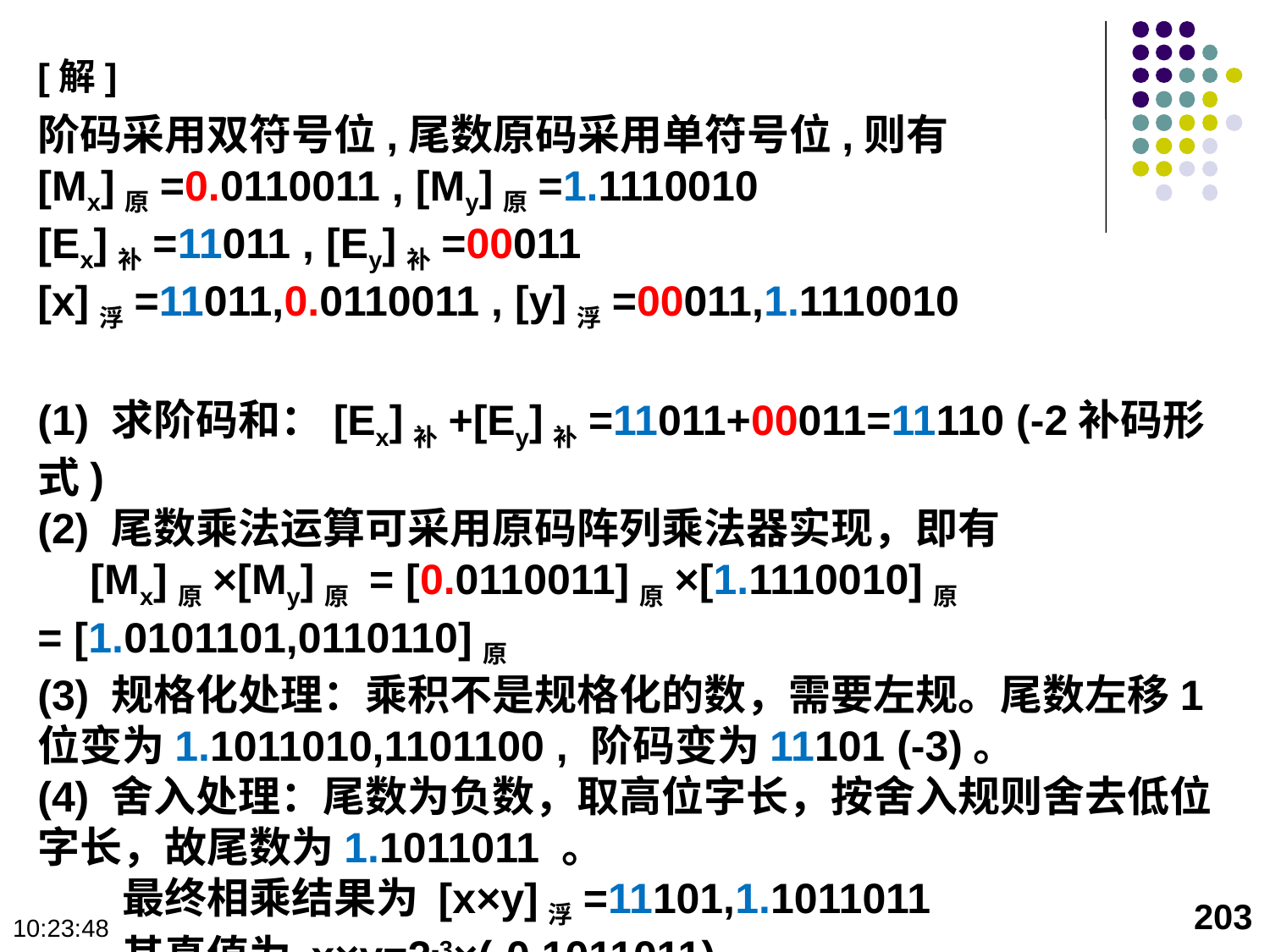

[解]
阶码采用双符号位,尾数原码采用单符号位,则有
[Mx]原=0.0110011 , [My]原=1.1110010
[Ex]补=11011 , [Ey]补=00011
[x]浮=11011,0.0110011 , [y]浮=00011,1.1110010
(1) 求阶码和：[Ex]补+[Ey]补=11011+00011=11110 (-2补码形式)
(2) 尾数乘法运算可采用原码阵列乘法器实现，即有
　[Mx]原×[My]原 = [0.0110011]原×[1.1110010]原
= [1.0101101,0110110]原
(3) 规格化处理：乘积不是规格化的数，需要左规。尾数左移1位变为1.1011010,1101100 , 阶码变为11101 (-3)。
(4) 舍入处理：尾数为负数，取高位字长，按舍入规则舍去低位字长，故尾数为1.1011011 。
　　最终相乘结果为 [x×y]浮=11101,1.1011011
　　其真值为 x×y=2-3×(-0.1011011)
203
10:23:48